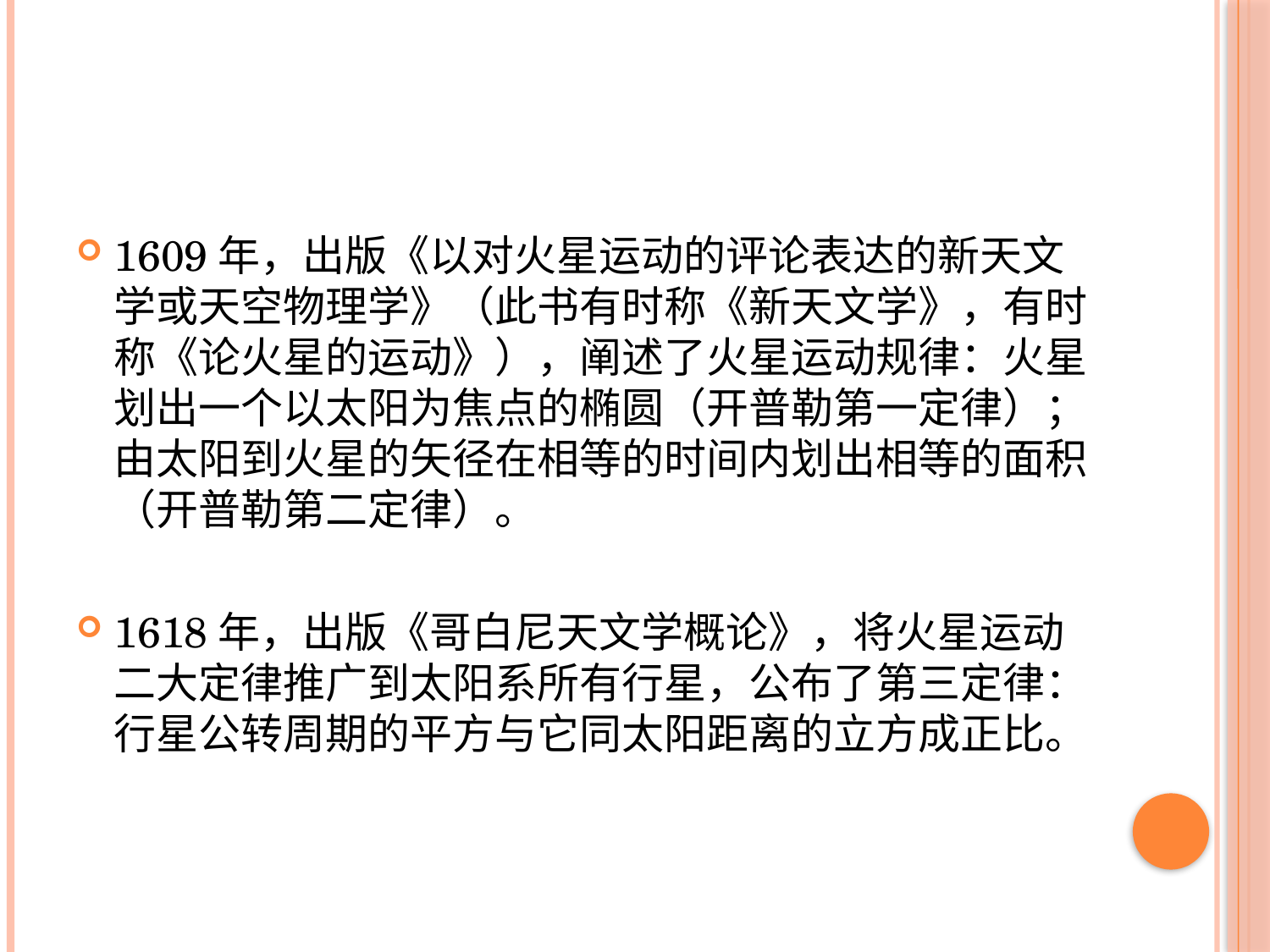

#
1609年，出版《以对火星运动的评论表达的新天文学或天空物理学》（此书有时称《新天文学》，有时称《论火星的运动》），阐述了火星运动规律：火星划出一个以太阳为焦点的椭圆（开普勒第一定律）；由太阳到火星的矢径在相等的时间内划出相等的面积（开普勒第二定律）。

1618年，出版《哥白尼天文学概论》，将火星运动二大定律推广到太阳系所有行星，公布了第三定律：行星公转周期的平方与它同太阳距离的立方成正比。